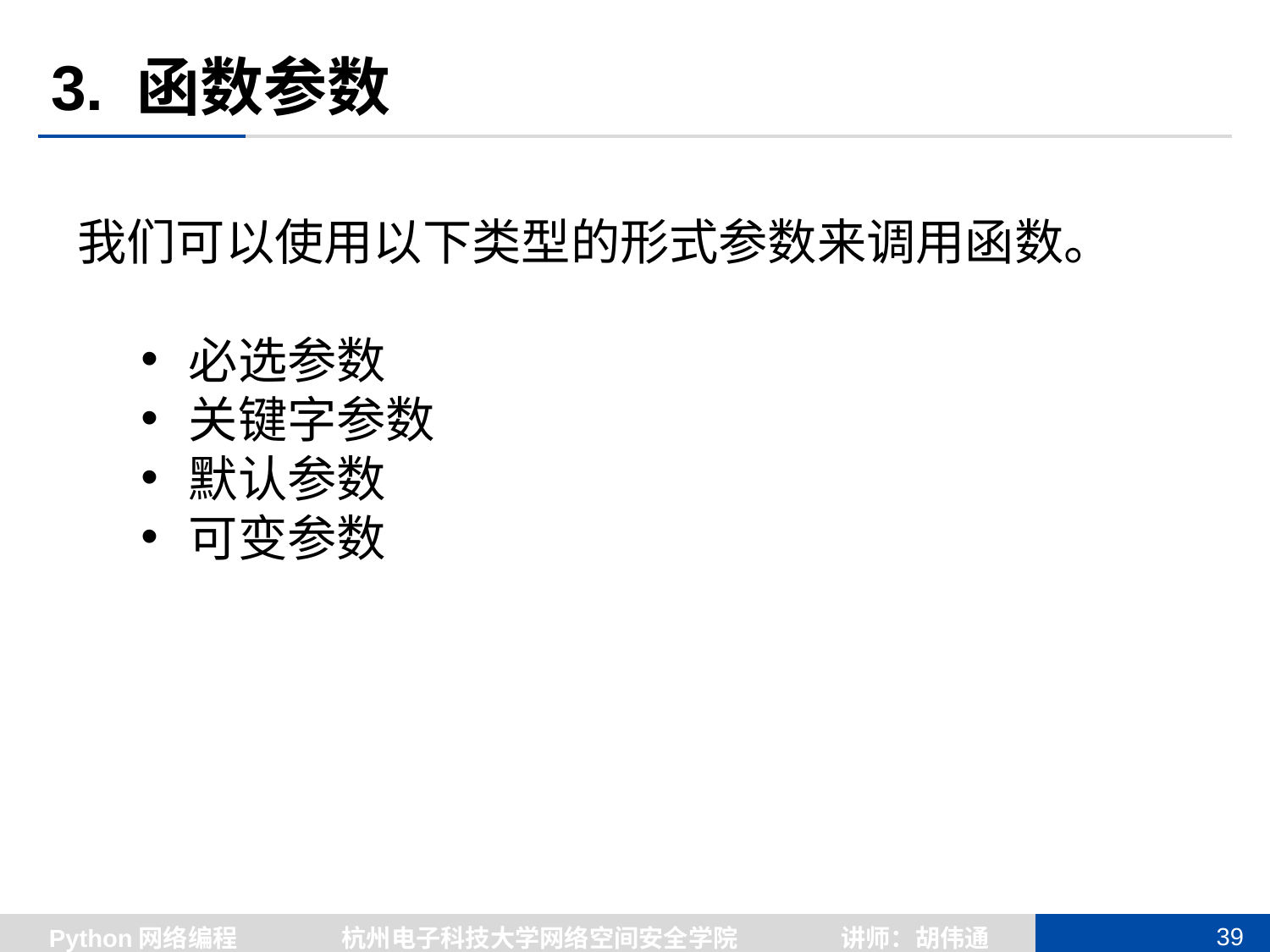

# 3. 函数参数
我们可以使用以下类型的形式参数来调用函数。

必选参数
关键字参数
默认参数
可变参数